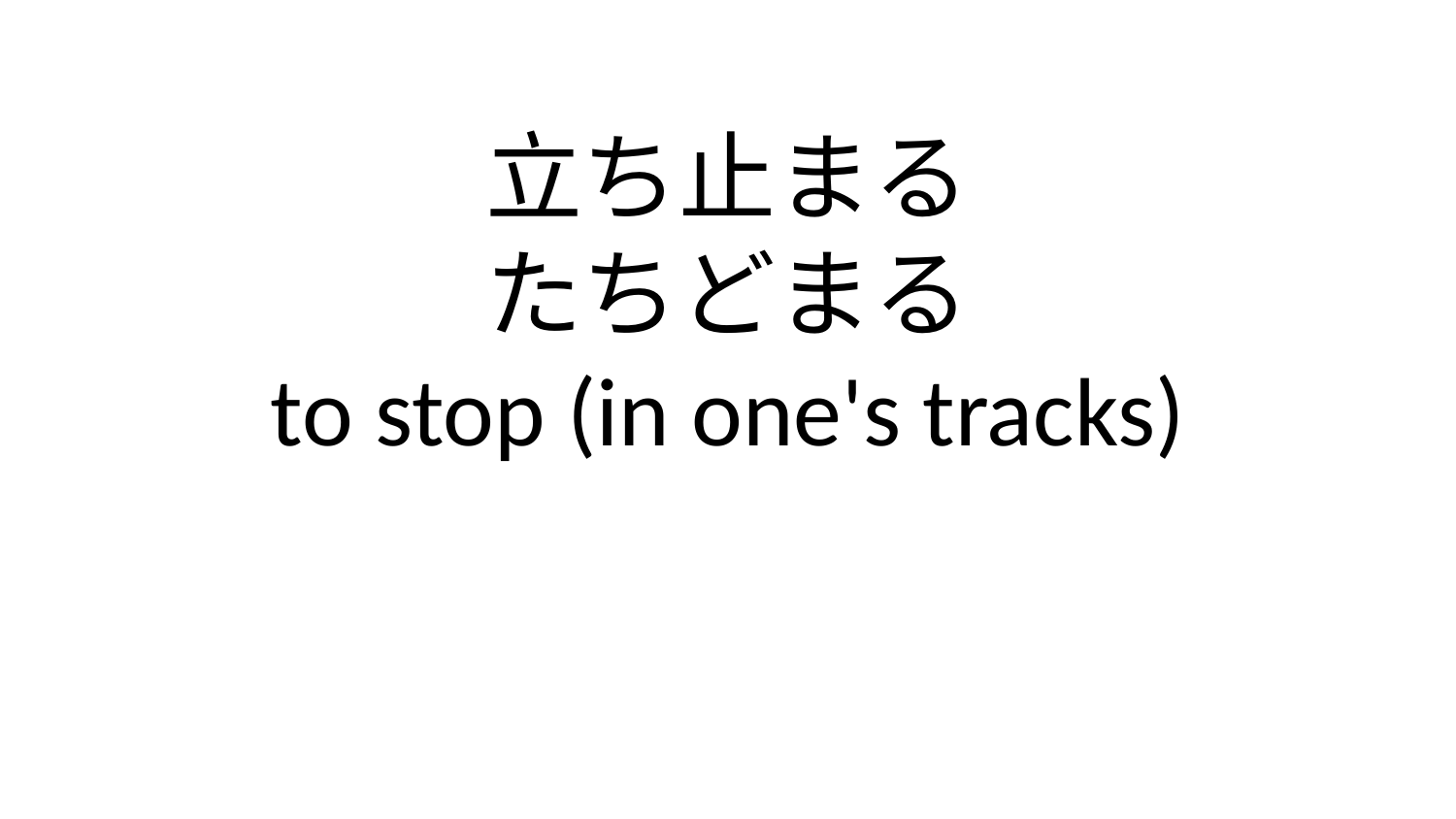

立ち止まる
たちどまる
to stop (in one's tracks)